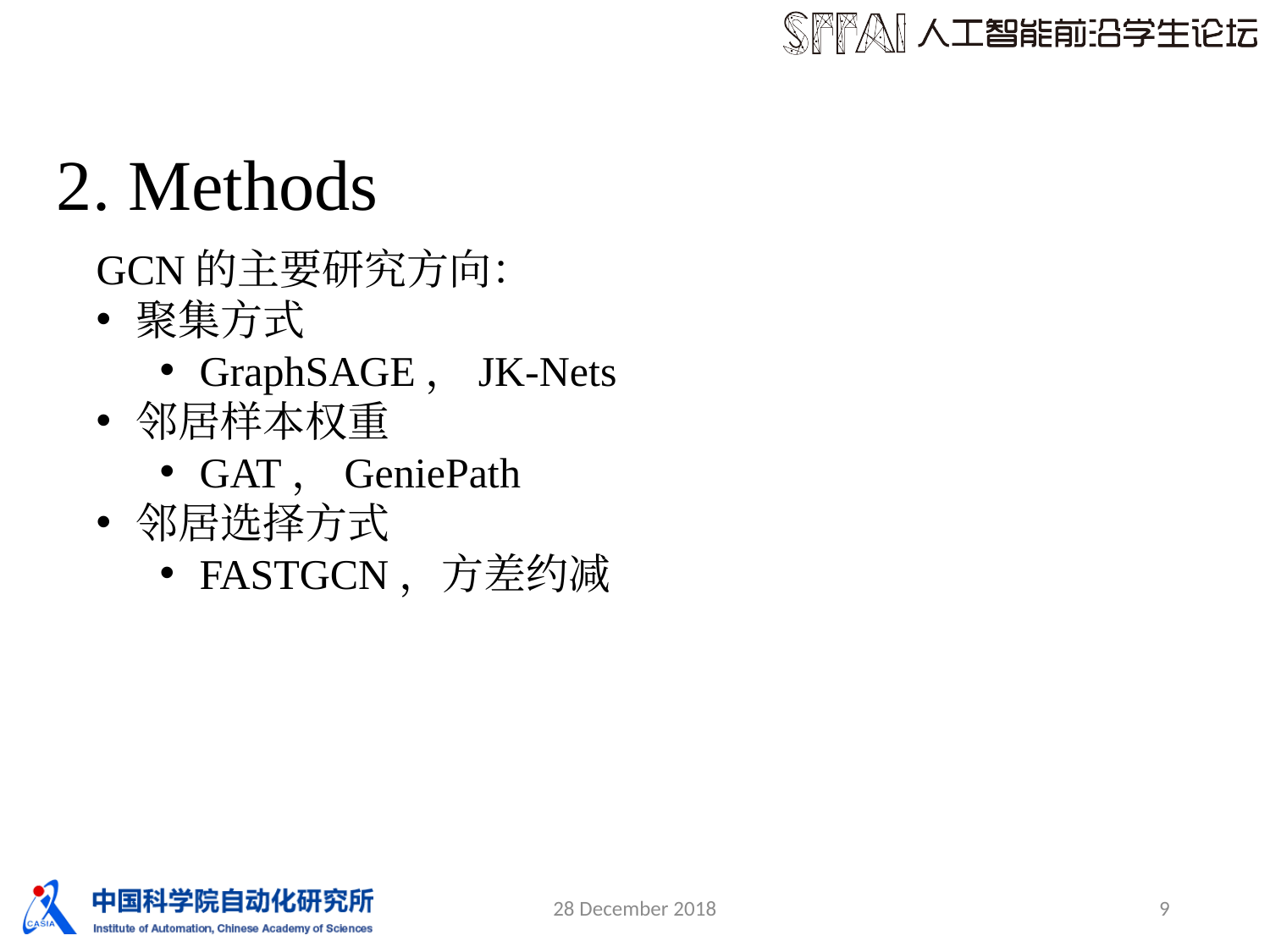

# 2. Methods
GCN的主要研究方向：
聚集方式
GraphSAGE，JK-Nets
邻居样本权重
GAT，GeniePath
邻居选择方式
FASTGCN，方差约减
28 December 2018
9